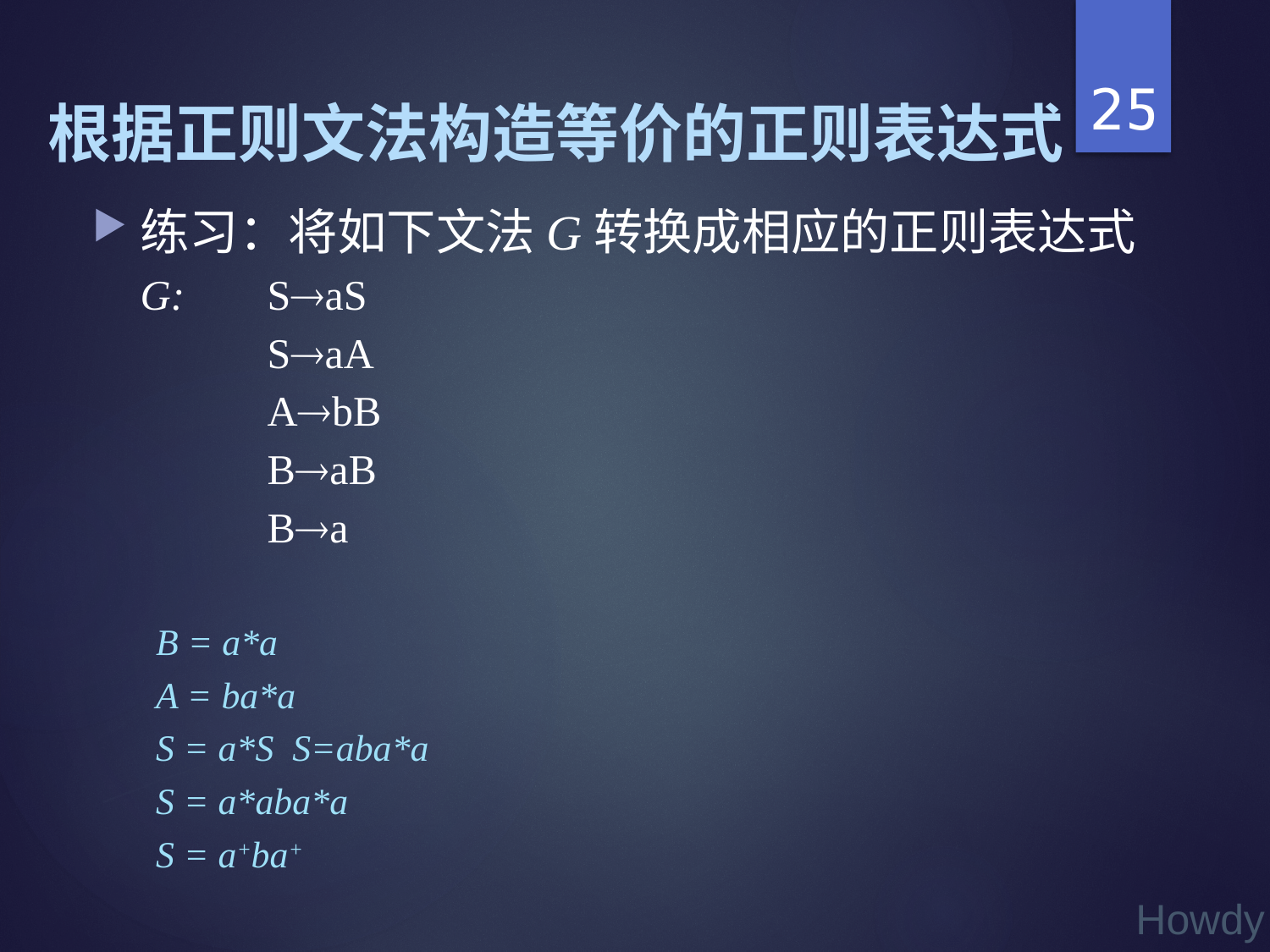

25
根据正则文法构造等价的正则表达式
练习：将如下文法G转换成相应的正则表达式
	G: 	S→aS
		S→aA
		A→bB
		B→aB
		B→a

B = a*a
A = ba*a
S = a*S  S=aba*a
S = a*aba*a
S = a+ba+